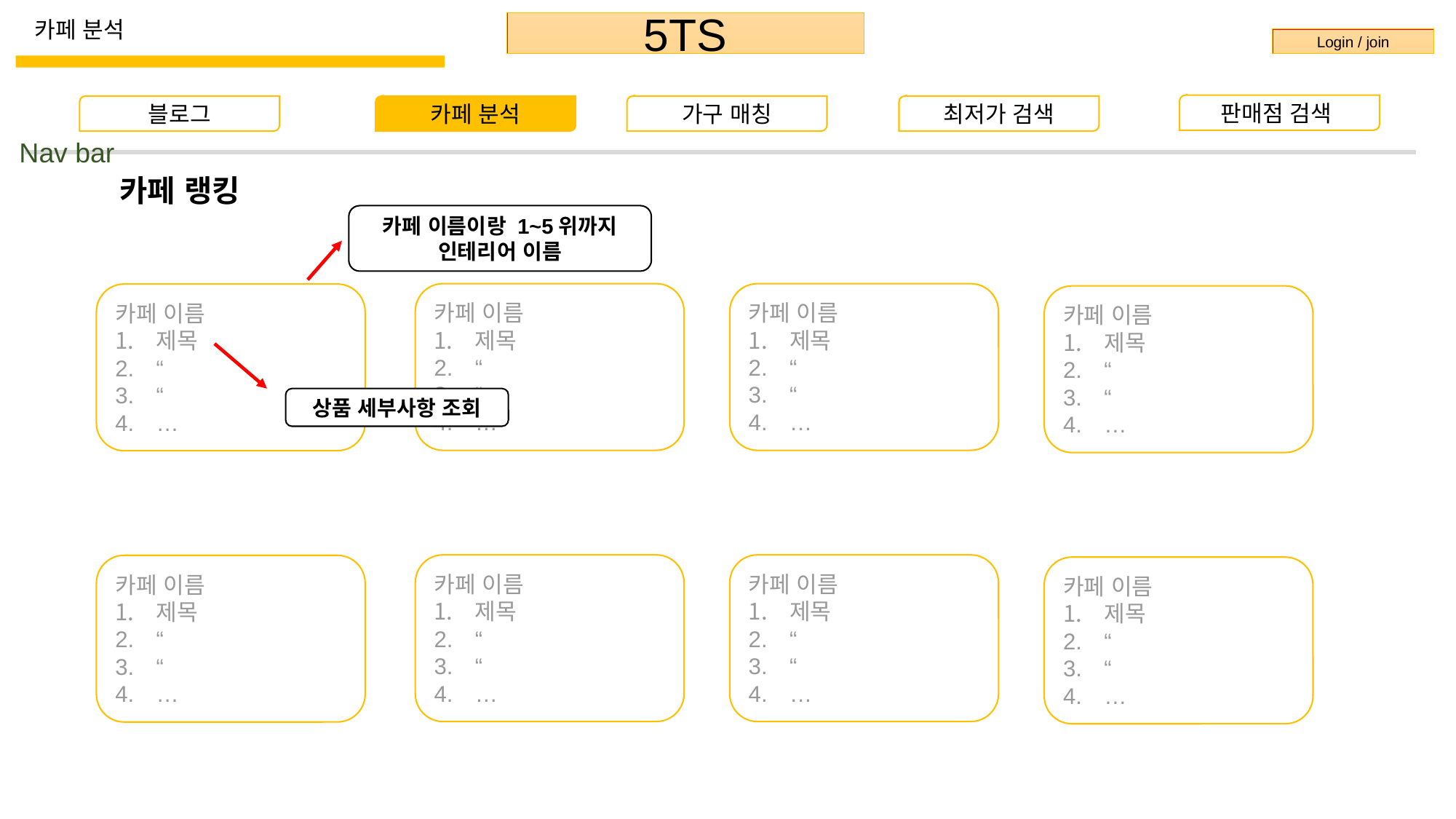

카페 분석
5TS
Login / join

판매점 검색
블로그
카페 분석
가구 매칭
최저가 검색
Nav bar

카페 랭킹
카페 이름이랑 1~5위까지 인테리어 이름
카페 이름
제목
“
“
…
카페 이름
제목
“
“
…
카페 이름
제목
“
“
…
카페 이름
제목
“
“
…
상품 세부사항 조회
카페 이름
제목
“
“
…
카페 이름
제목
“
“
…
카페 이름
제목
“
“
…
카페 이름
제목
“
“
…